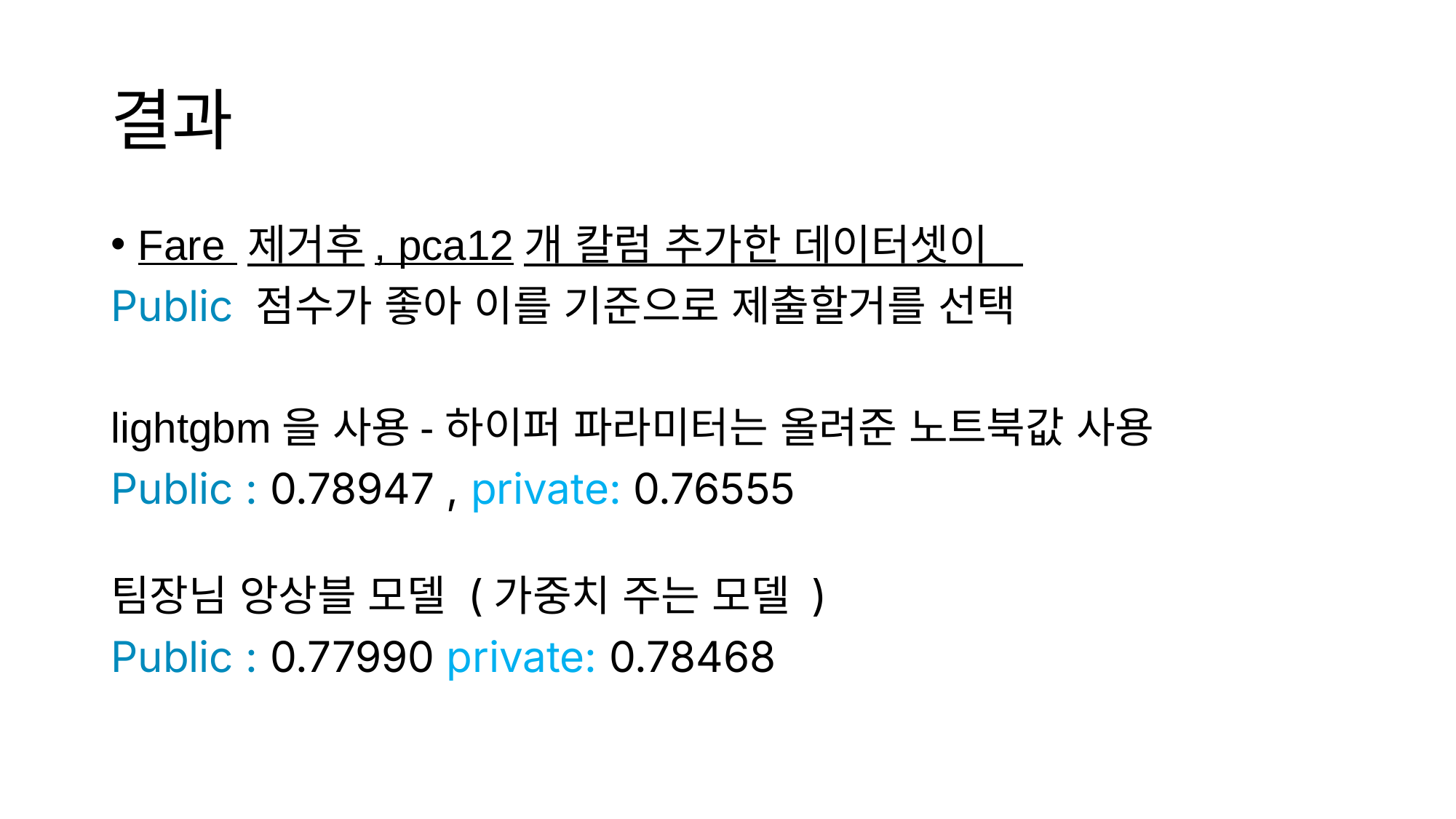

# 결과
Fare 제거후, pca12개 칼럼 추가한 데이터셋이
Public 점수가 좋아 이를 기준으로 제출할거를 선택

lightgbm을 사용-하이퍼 파라미터는 올려준 노트북값 사용
Public : 0.78947 , private: 0.76555
팀장님 앙상블 모델 (가중치 주는 모델 )
Public : 0.77990 private: 0.78468